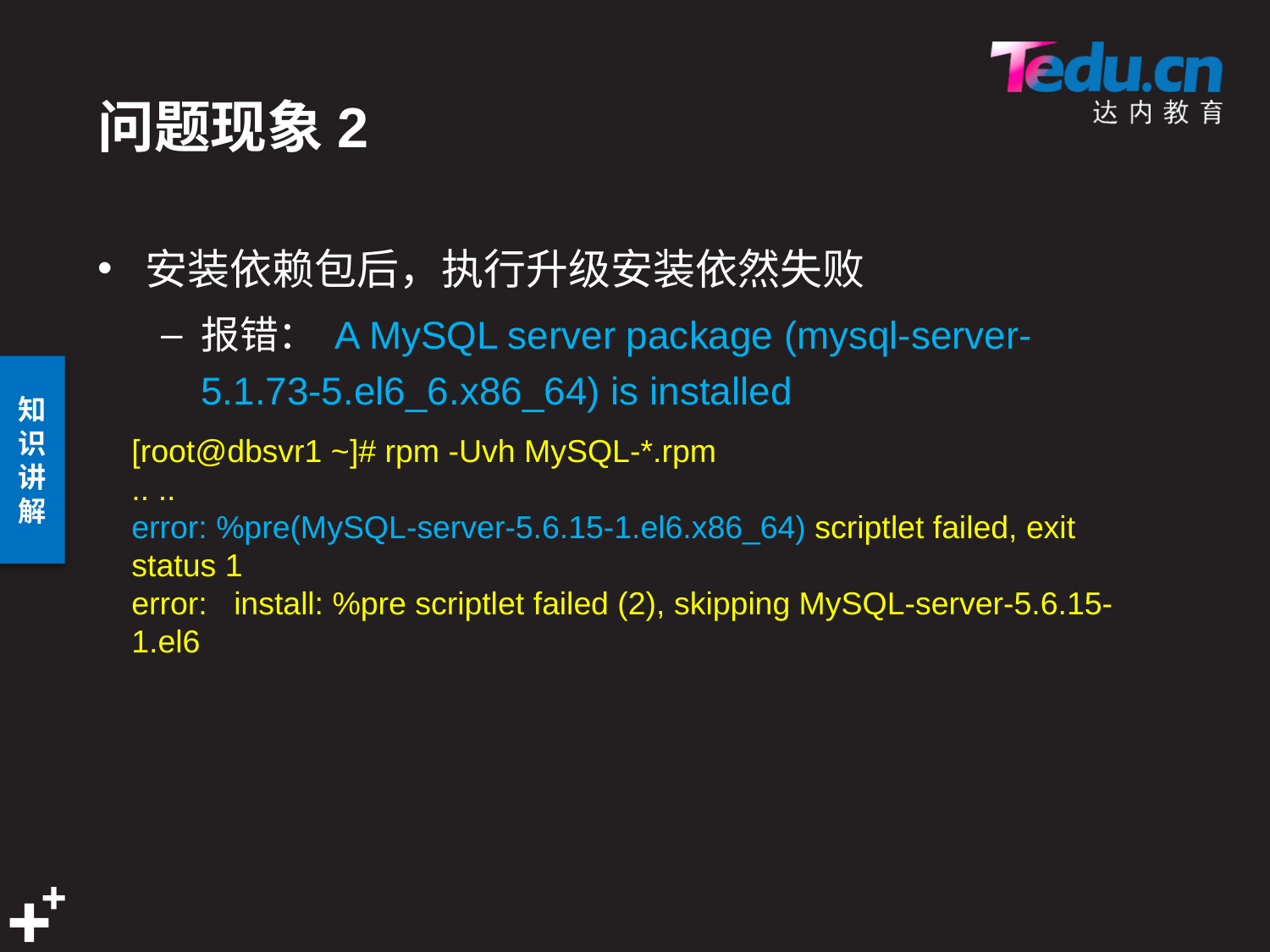

# 问题现象2
安装依赖包后，执行升级安装依然失败
报错： A MySQL server package (mysql-server-5.1.73-5.el6_6.x86_64) is installed
[root@dbsvr1 ~]# rpm -Uvh MySQL-*.rpm
.. ..
error: %pre(MySQL-server-5.6.15-1.el6.x86_64) scriptlet failed, exit status 1
error:   install: %pre scriptlet failed (2), skipping MySQL-server-5.6.15-1.el6